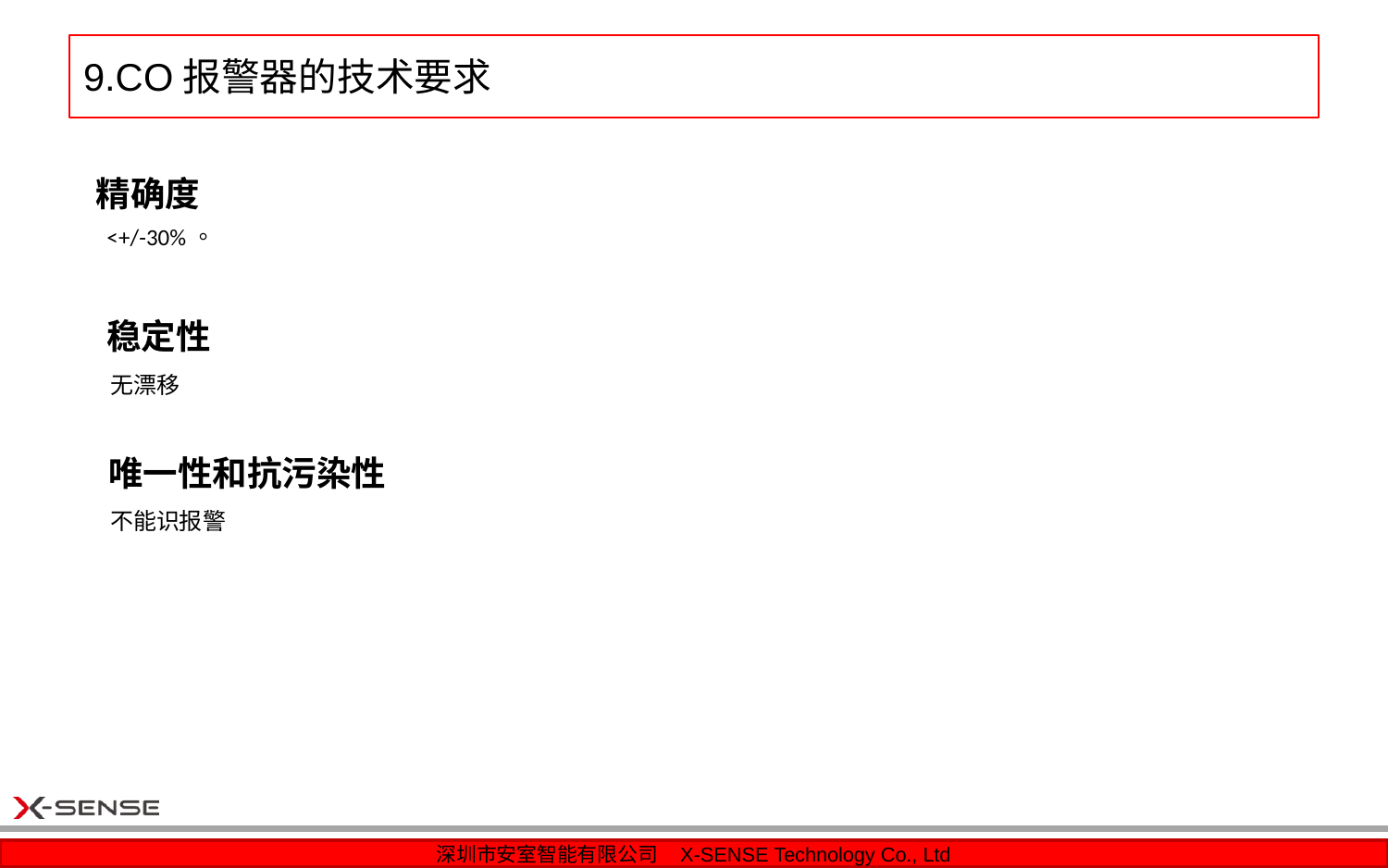

# 9.CO报警器的技术要求
精确度
<+/-30%。
時間
稳定性
无漂移

唯一性和抗污染性
不能识报警